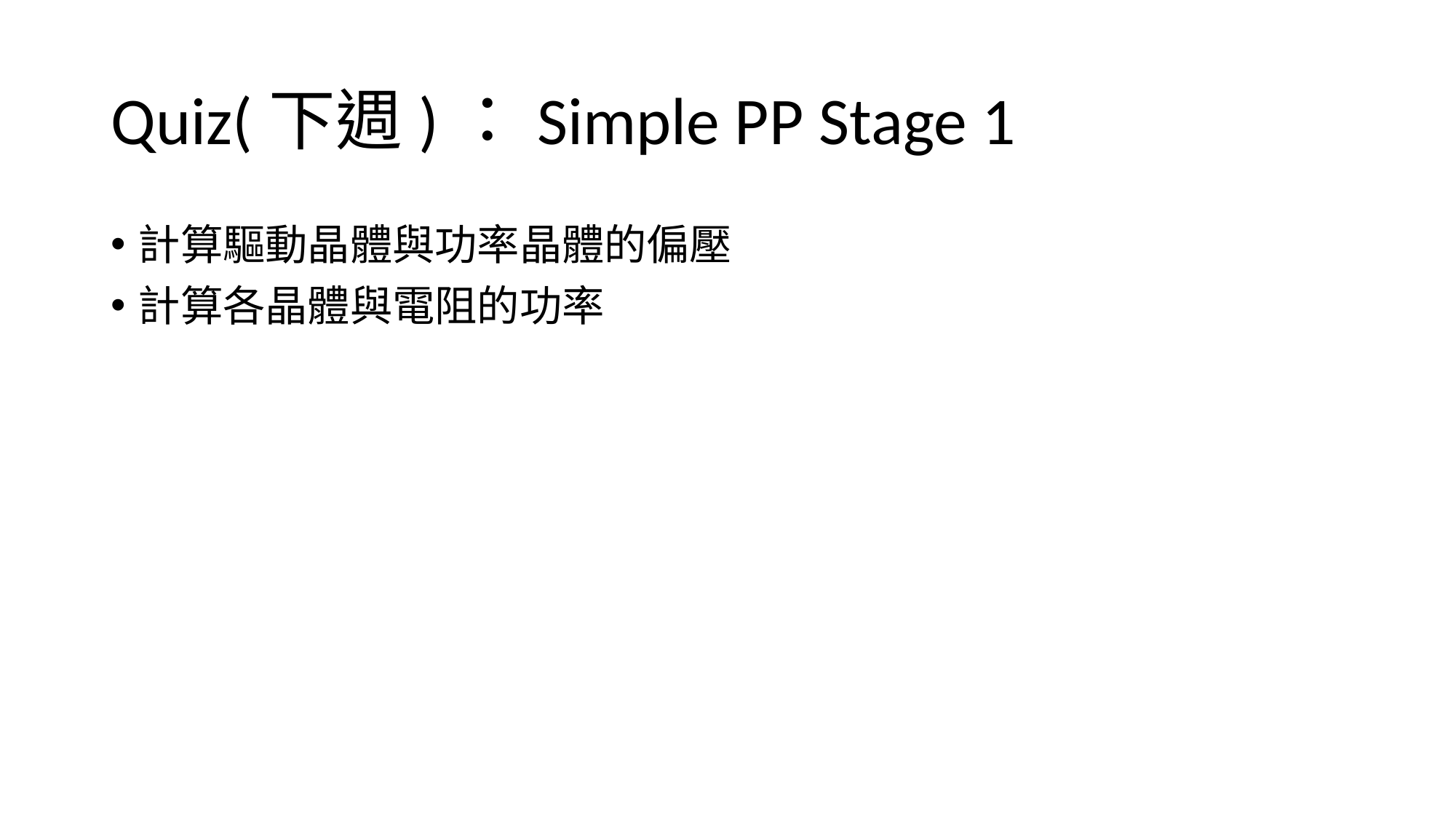

# Quiz(下週)：Simple PP Stage 1
計算驅動晶體與功率晶體的偏壓
計算各晶體與電阻的功率